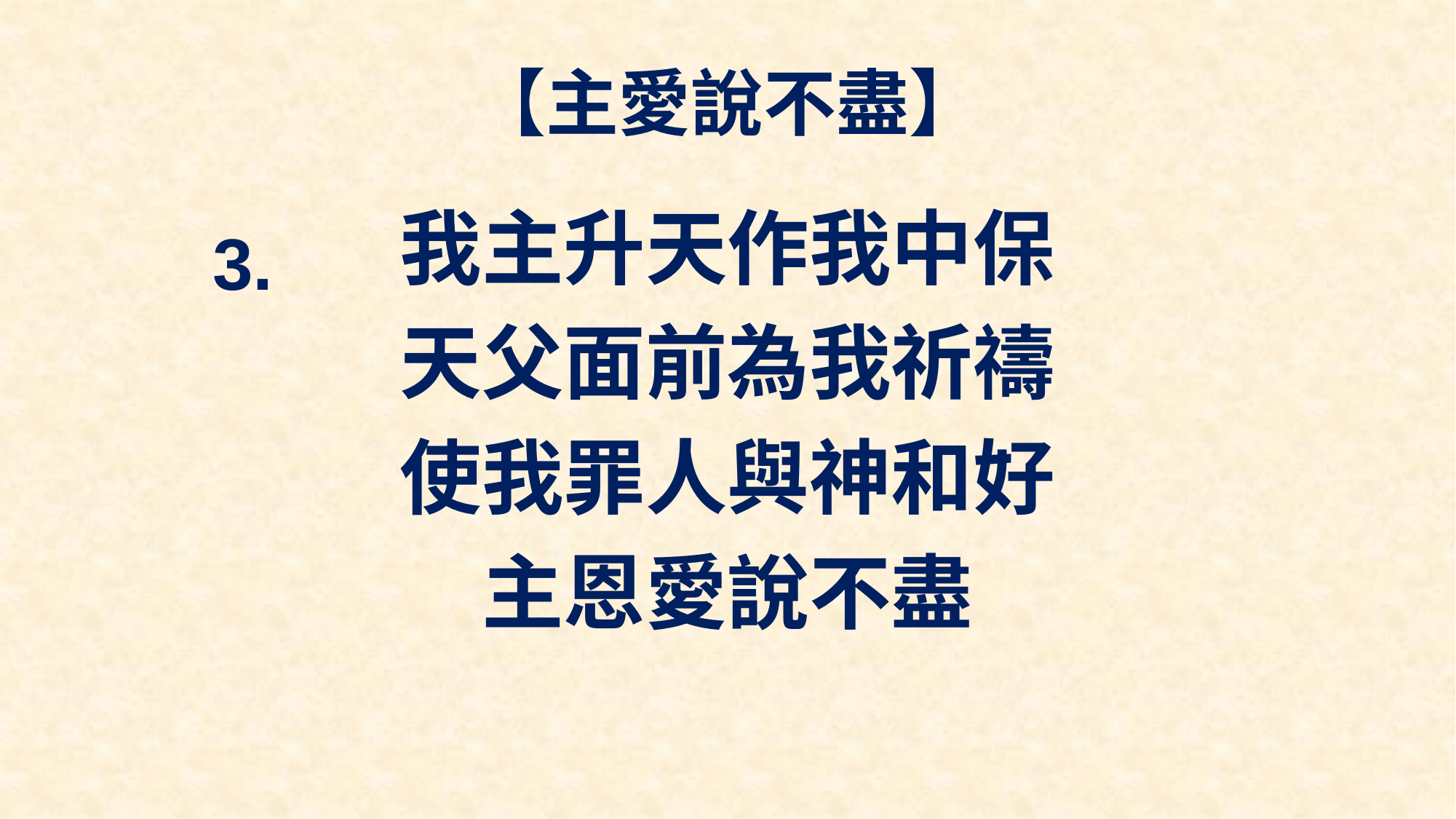

# 【主愛說不盡】
我主升天作我中保
天父面前為我祈禱
使我罪人與神和好
主恩愛說不盡
3.